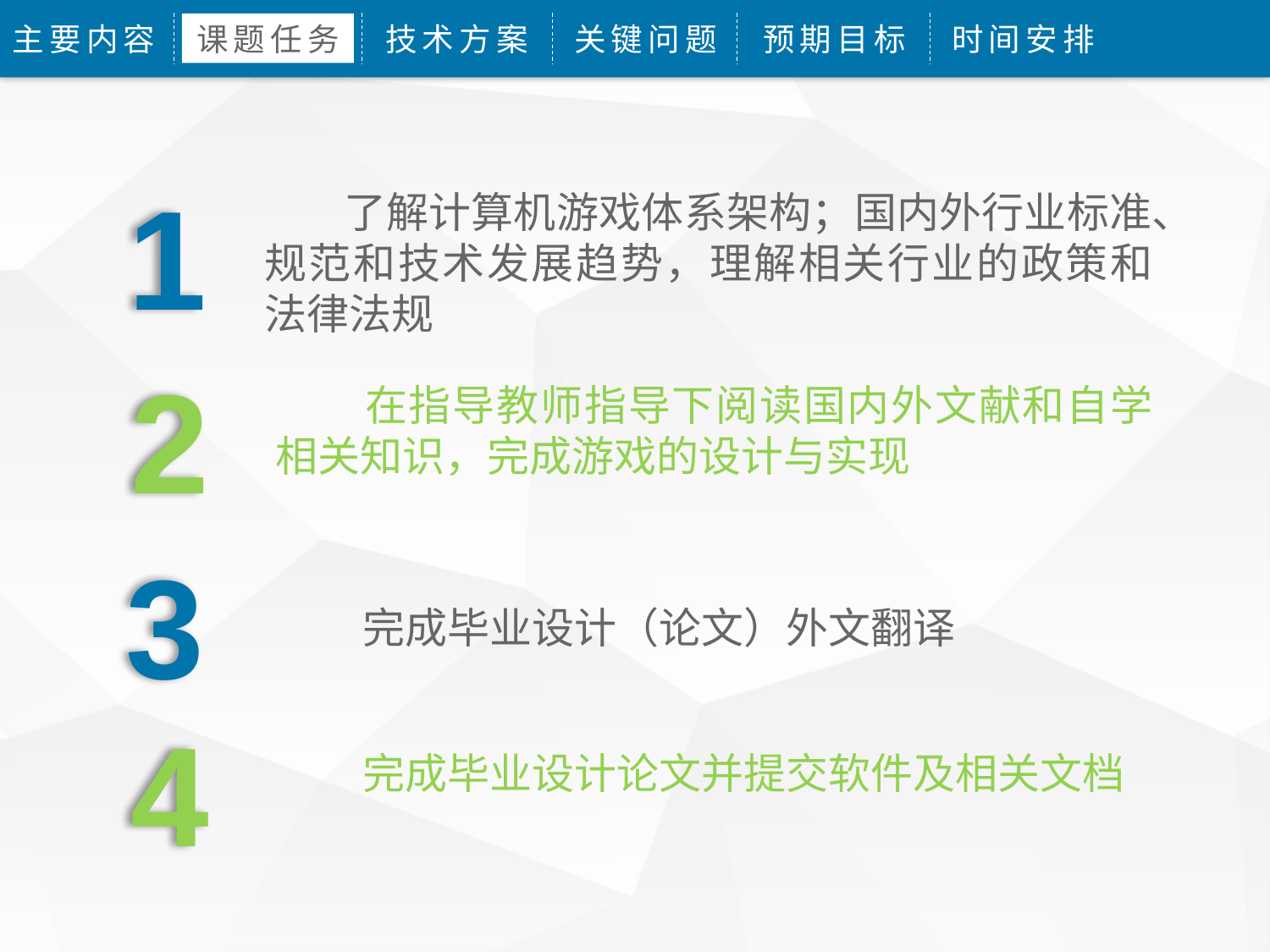

主要内容
课题任务
技术方案
关键问题
预期目标
时间安排

1
       了解计算机游戏体系架构；国内外行业标准、规范和技术发展趋势，理解相关行业的政策和法律法规
2
       在指导教师指导下阅读国内外文献和自学相关知识，完成游戏的设计与实现
3
      完成毕业设计（论文）外文翻译
4
      完成毕业设计论文并提交软件及相关文档